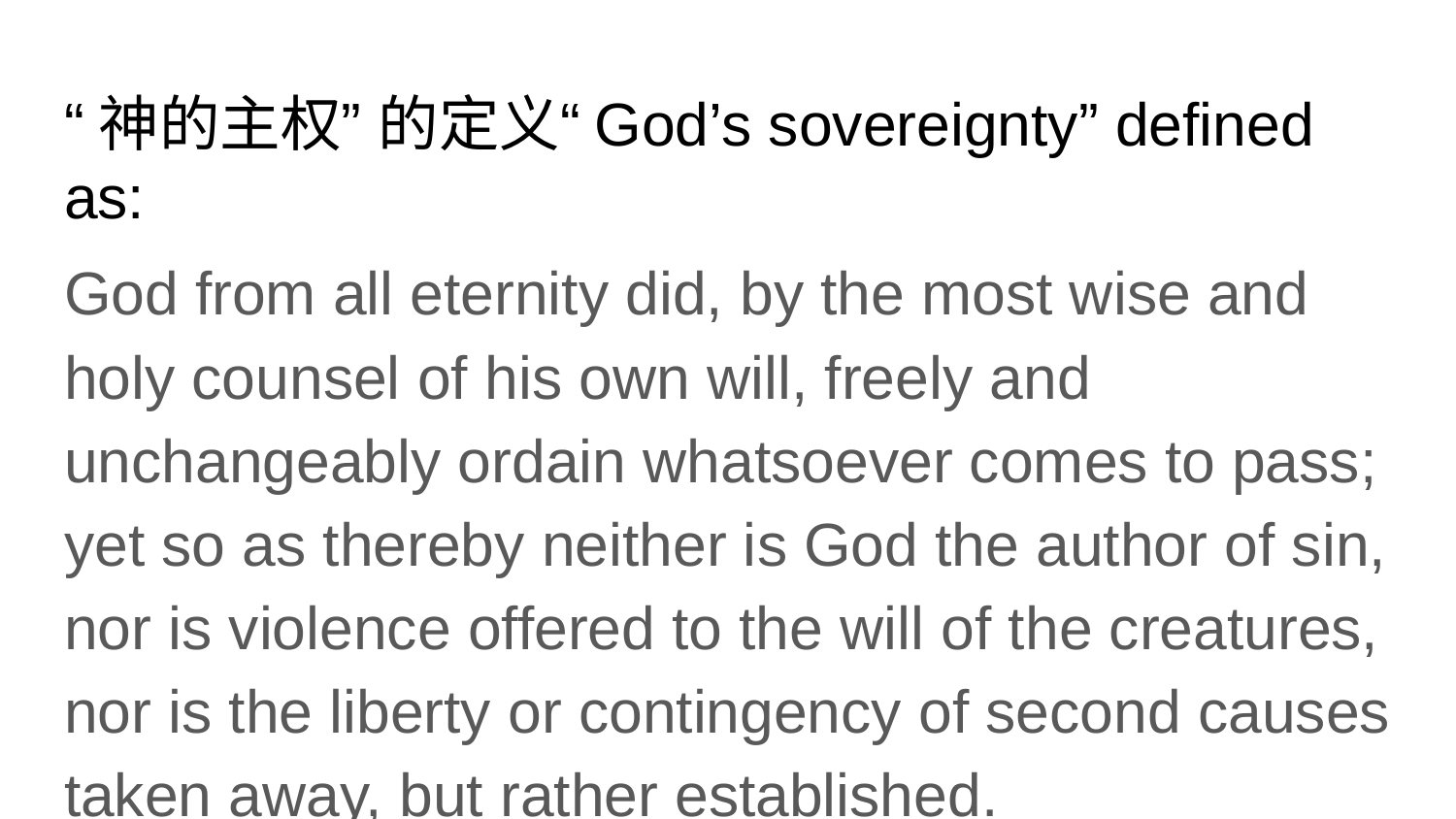

# “神的主权” 的定义“God’s sovereignty” defined as:
God from all eternity did, by the most wise and holy counsel of his own will, freely and unchangeably ordain whatsoever comes to pass; yet so as thereby neither is God the author of sin, nor is violence offered to the will of the creatures, nor is the liberty or contingency of second causes taken away, but rather established.